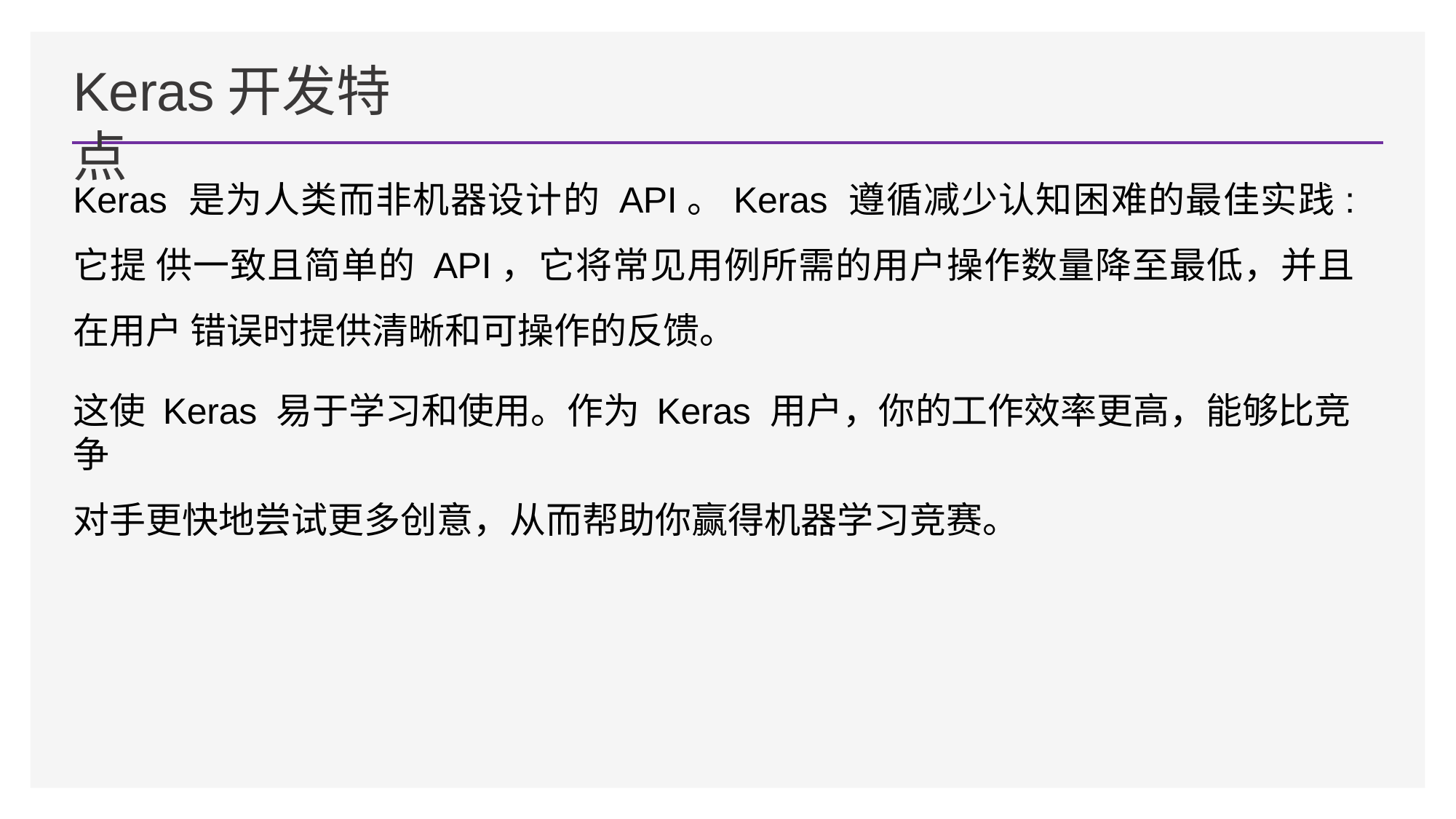

# Keras开发特点
Keras 是为人类而非机器设计的 API。Keras 遵循减少认知困难的最佳实践: 它提 供一致且简单的 API，它将常见用例所需的用户操作数量降至最低，并且在用户 错误时提供清晰和可操作的反馈。

这使 Keras 易于学习和使用。作为 Keras 用户，你的工作效率更高，能够比竞争
对手更快地尝试更多创意，从而帮助你赢得机器学习竞赛。